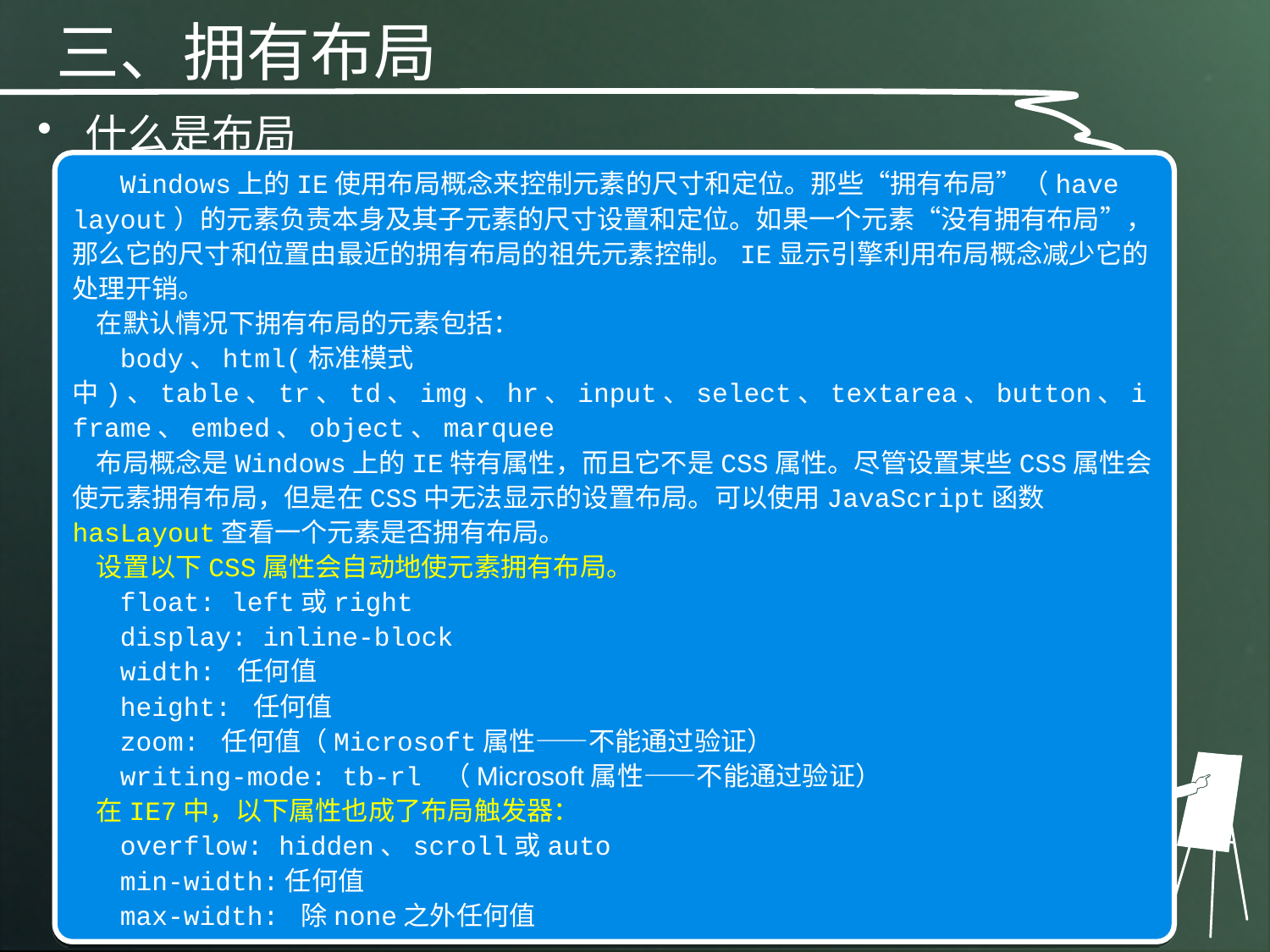

三、拥有布局
什么是布局

   Windows上的IE使用布局概念来控制元素的尺寸和定位。那些“拥有布局”（have layout）的元素负责本身及其子元素的尺寸设置和定位。如果一个元素“没有拥有布局”，那么它的尺寸和位置由最近的拥有布局的祖先元素控制。IE显示引擎利用布局概念减少它的处理开销。
   在默认情况下拥有布局的元素包括：
   body、html(标准模式中)、table、tr、td、img、hr、input、select、textarea、button、iframe、embed、object、marquee
   布局概念是Windows上的IE特有属性，而且它不是CSS属性。尽管设置某些CSS属性会使元素拥有布局，但是在CSS中无法显示的设置布局。可以使用JavaScript函数hasLayout查看一个元素是否拥有布局。
   设置以下CSS属性会自动地使元素拥有布局。
   float: left或right
   display: inline-block
   width: 任何值
   height: 任何值
   zoom: 任何值（Microsoft属性——不能通过验证）
   writing-mode: tb-rl （Microsoft属性——不能通过验证）
   在IE7中，以下属性也成了布局触发器：
   overflow: hidden、scroll或auto
   min-width:任何值
   max-width: 除none之外任何值